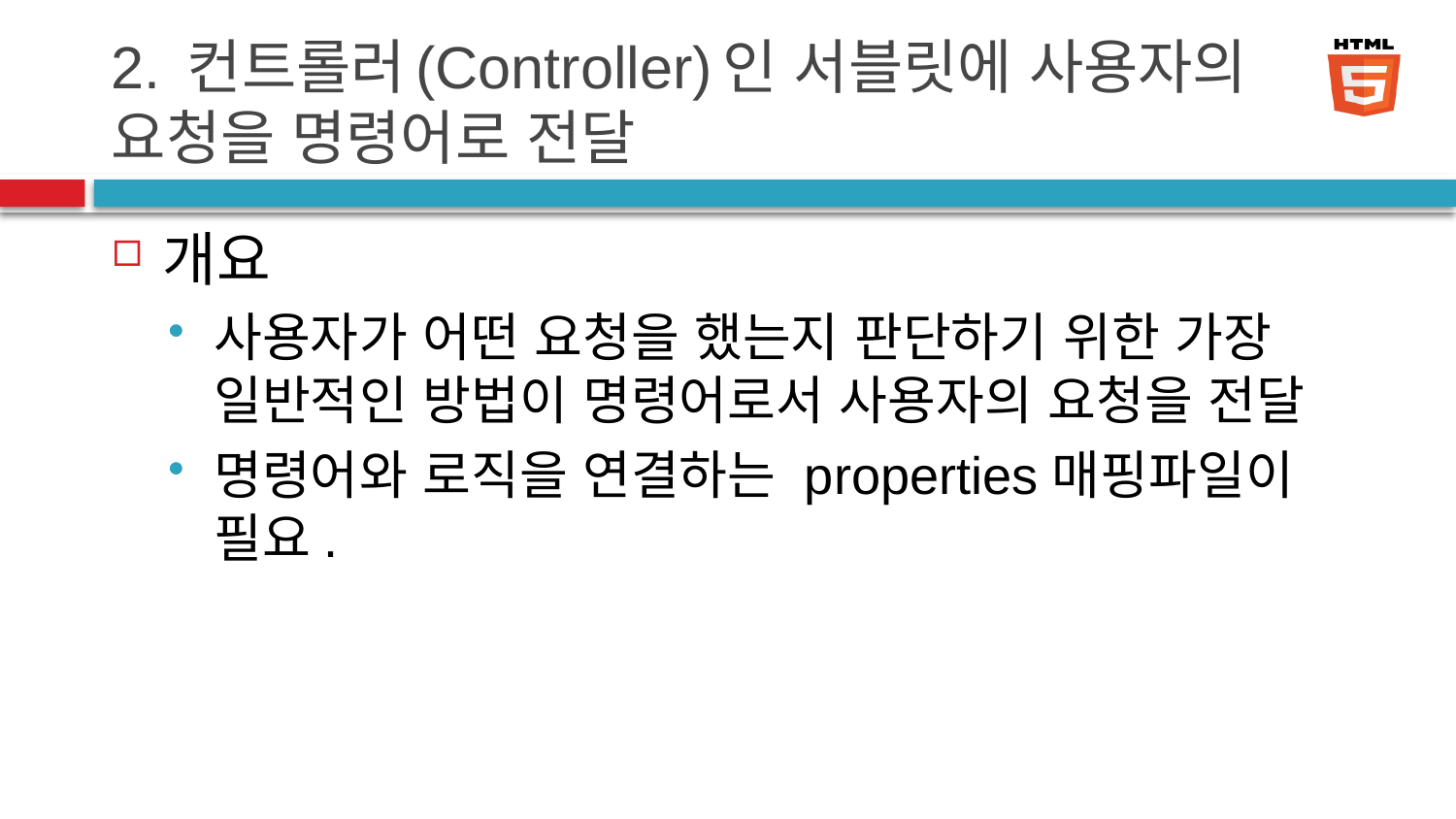

# 2. 컨트롤러(Controller)인 서블릿에 사용자의 요청을 명령어로 전달
개요
사용자가 어떤 요청을 했는지 판단하기 위한 가장 일반적인 방법이 명령어로서 사용자의 요청을 전달
명령어와 로직을 연결하는 properties매핑파일이 필요.